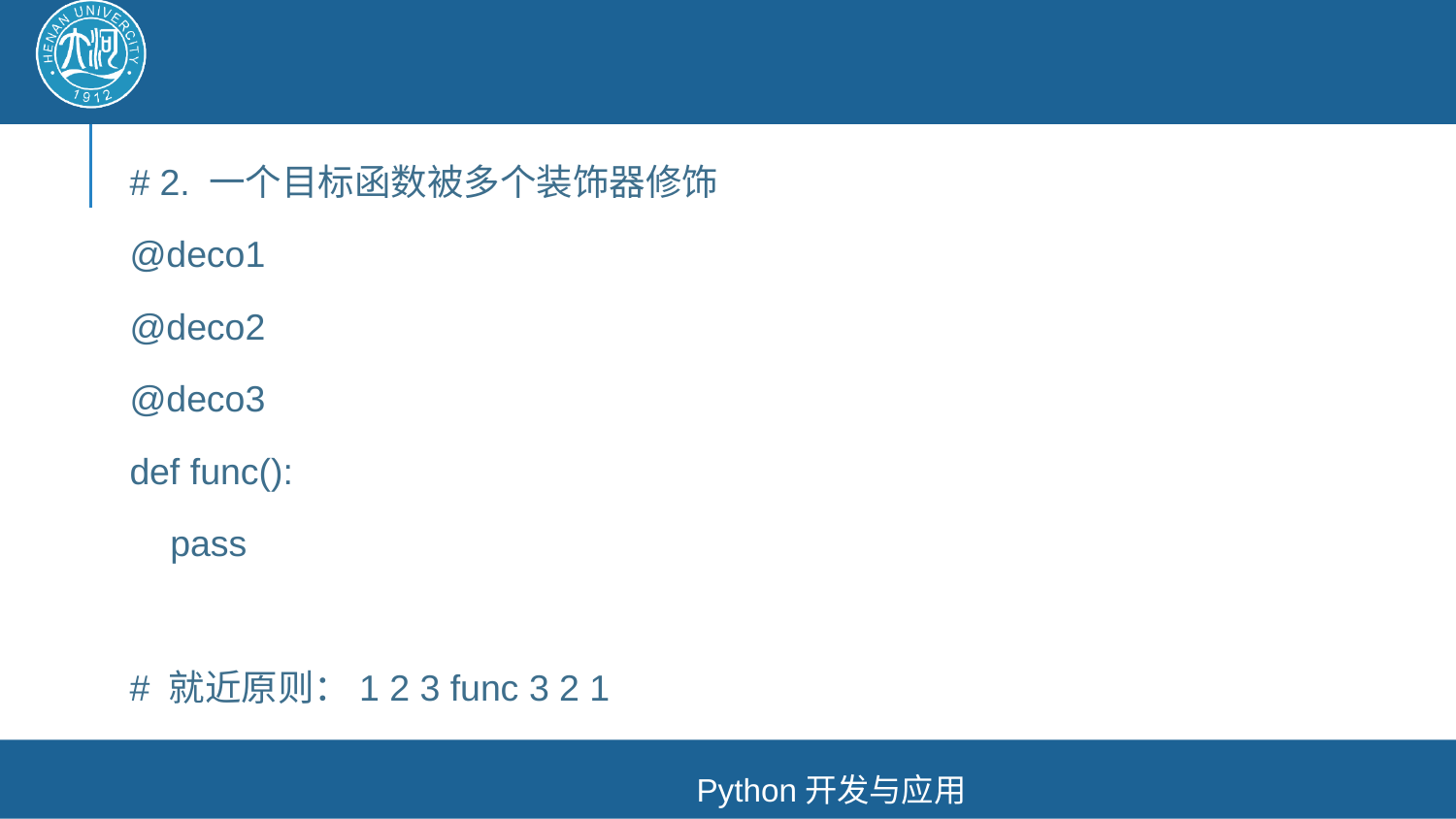

#
# 2. 一个目标函数被多个装饰器修饰
@deco1
@deco2
@deco3
def func():
    pass

# 就近原则：1 2 3 func 3 2 1

Python开发与应用
34